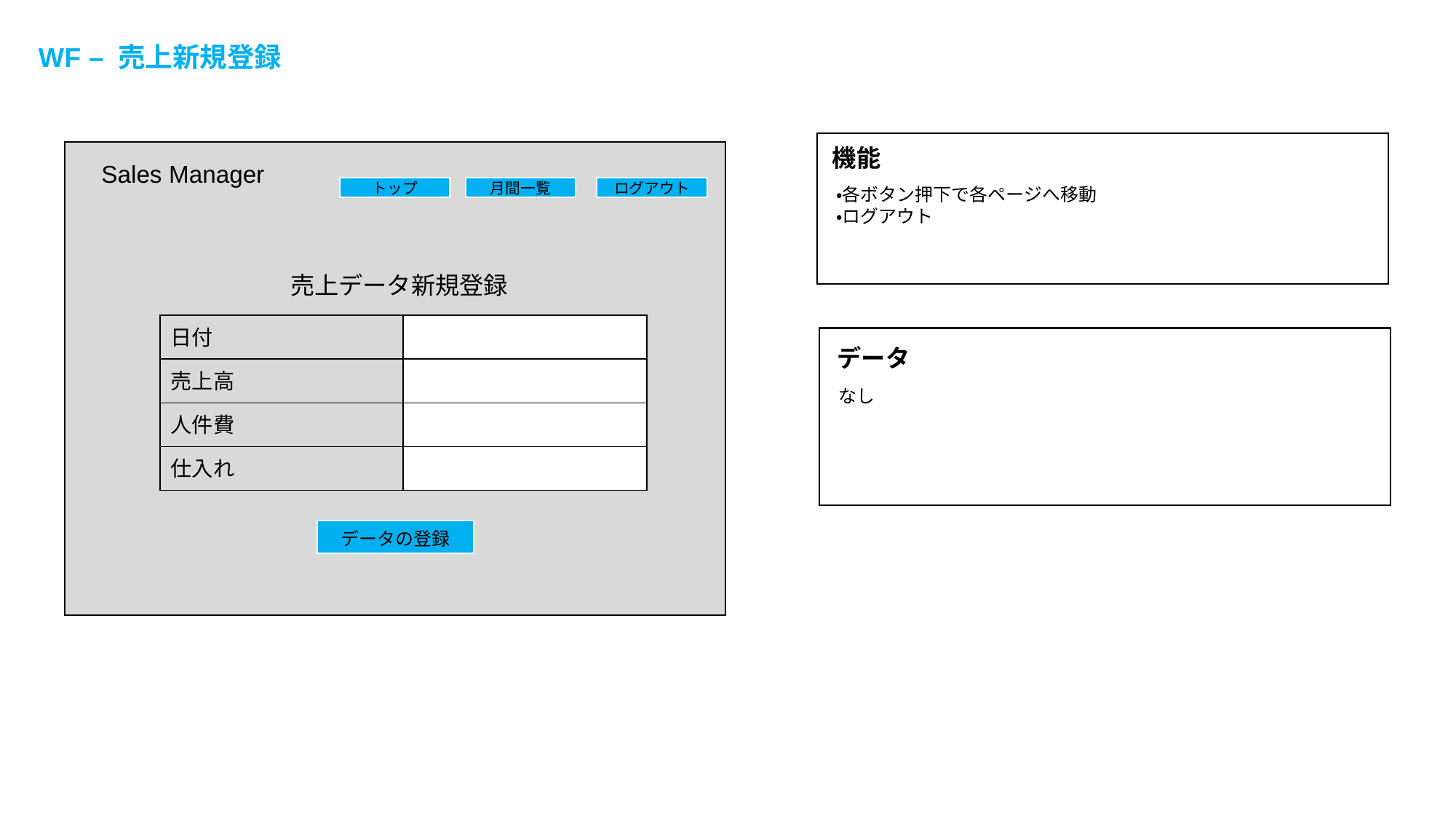

WF – 売上新規登録

機能

Sales Manager
トップ
月間一覧
ログアウト
・各ボタン押下で各ページへ移動
・ログアウト
売上データ新規登録
| 日付 |  |
| --- | --- |
| 売上高 |  |
| 人件費 |  |
| 仕入れ |  |

データ
なし

データの登録